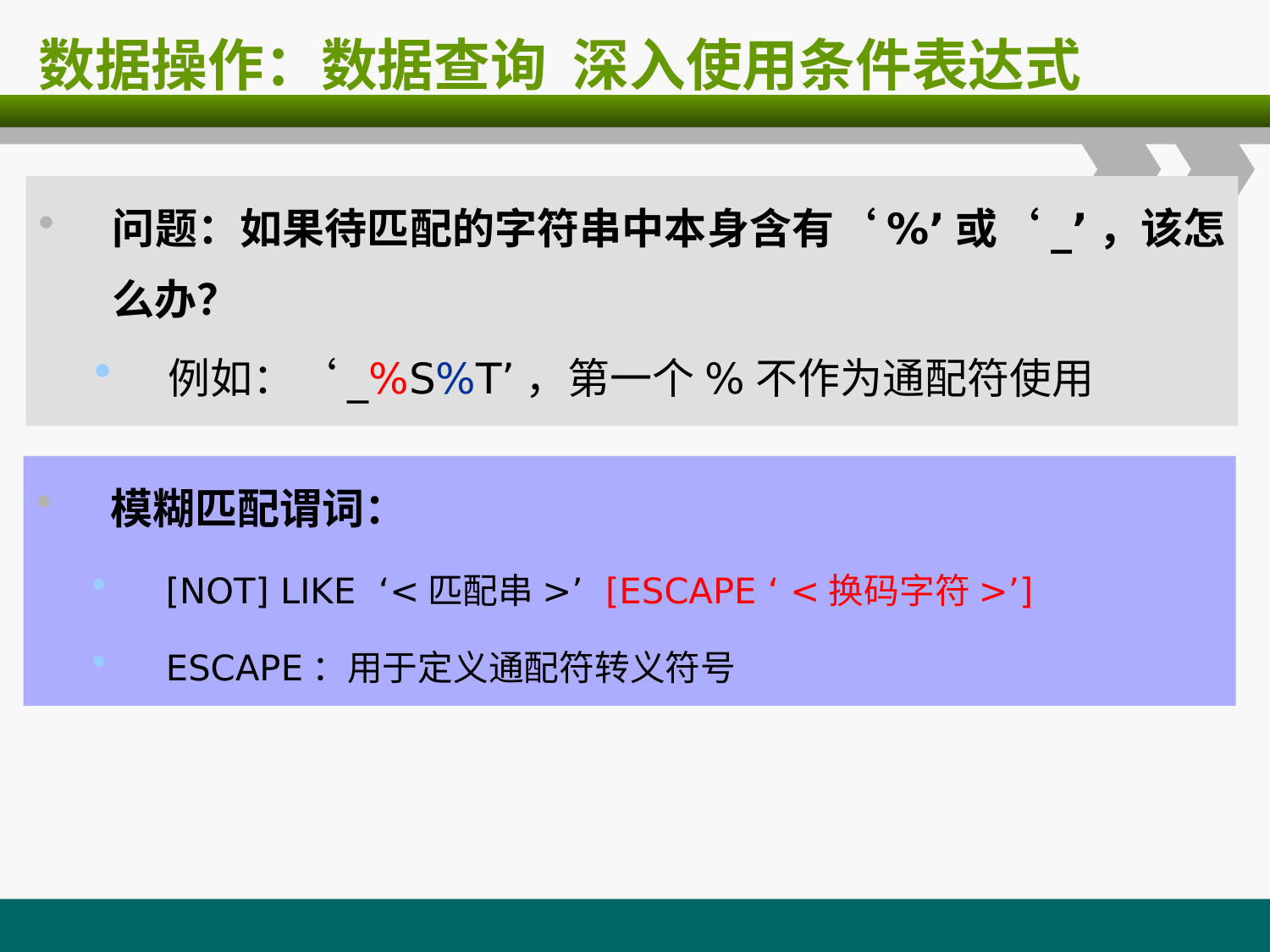

# 数据操作：数据查询  深入使用条件表达式
问题：如果待匹配的字符串中本身含有‘%’或‘_’，该怎么办？
例如：‘_%S%T’，第一个%不作为通配符使用
模糊匹配谓词：
[NOT] LIKE  ‘<匹配串>’  [ESCAPE ‘ <换码字符>’]
ESCAPE：用于定义通配符转义符号